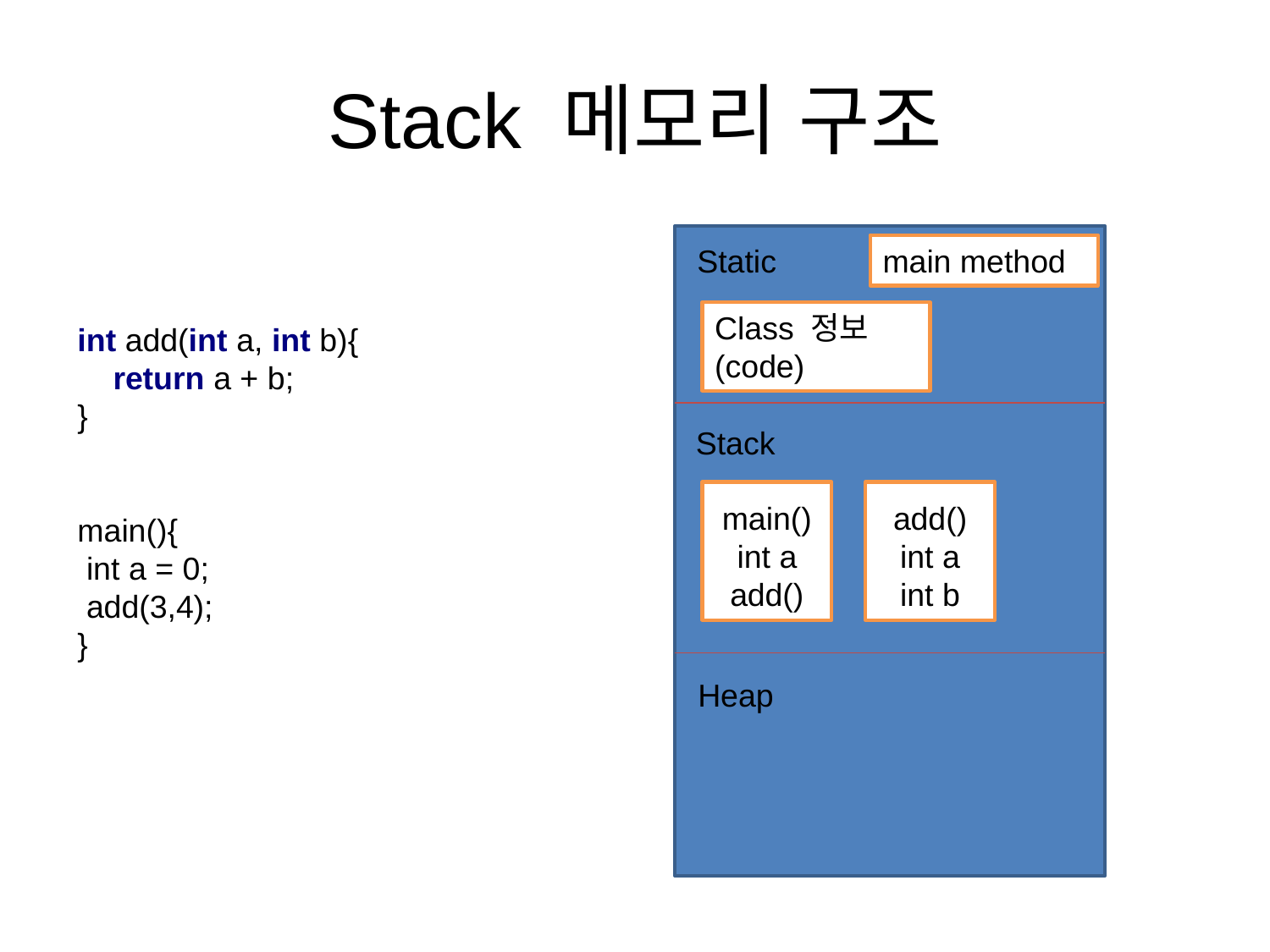

# Stack 메모리 구조

Static
main method
Class 정보(code)
int add(int a, int b){
    return a + b;
}

main(){
 int a = 0;
 add(3,4);
}
Stack

main()
int a
add()
add()
int a
int b
Heap